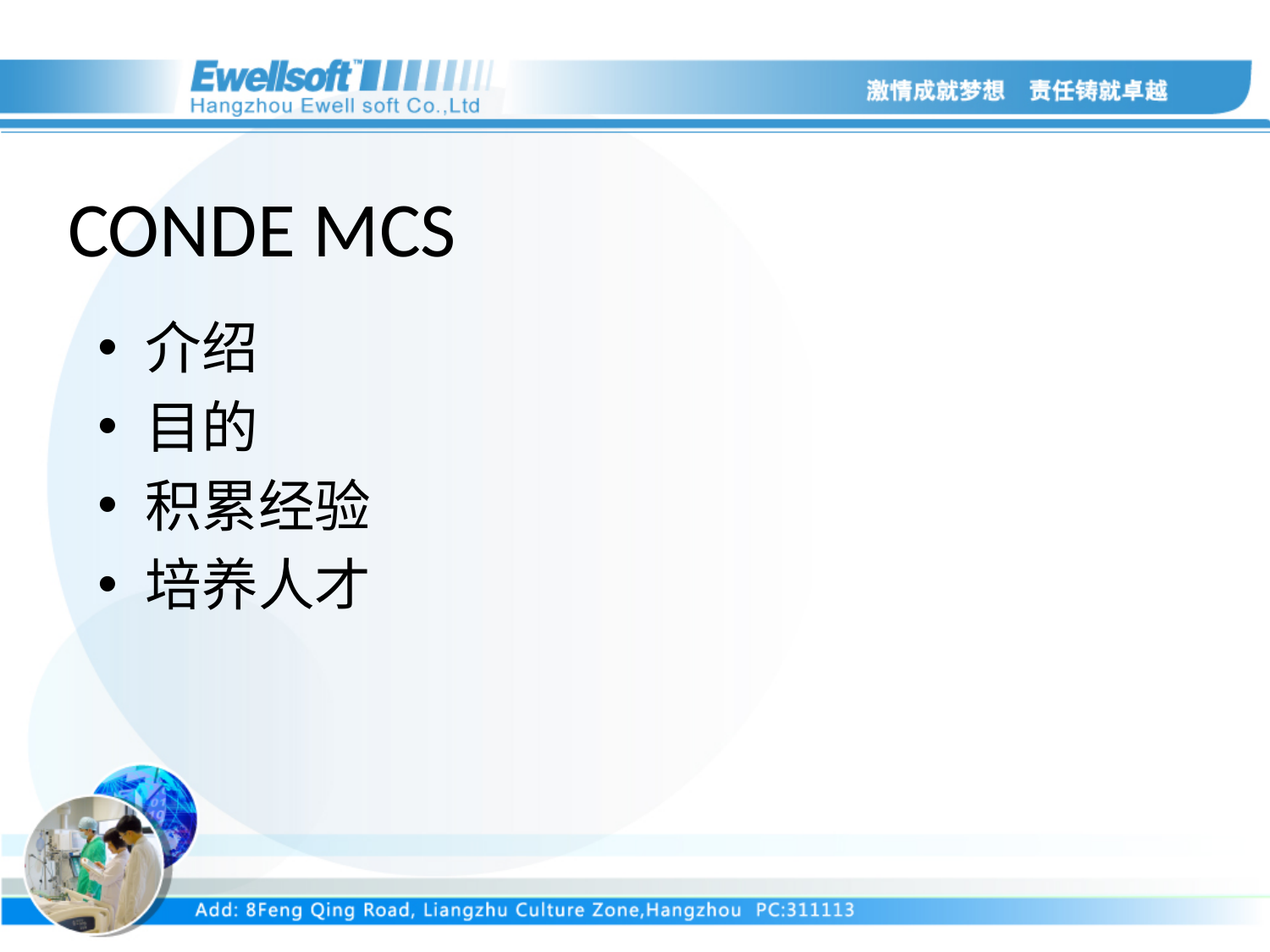

# CONDE MCS
介绍
目的
积累经验
培养人才